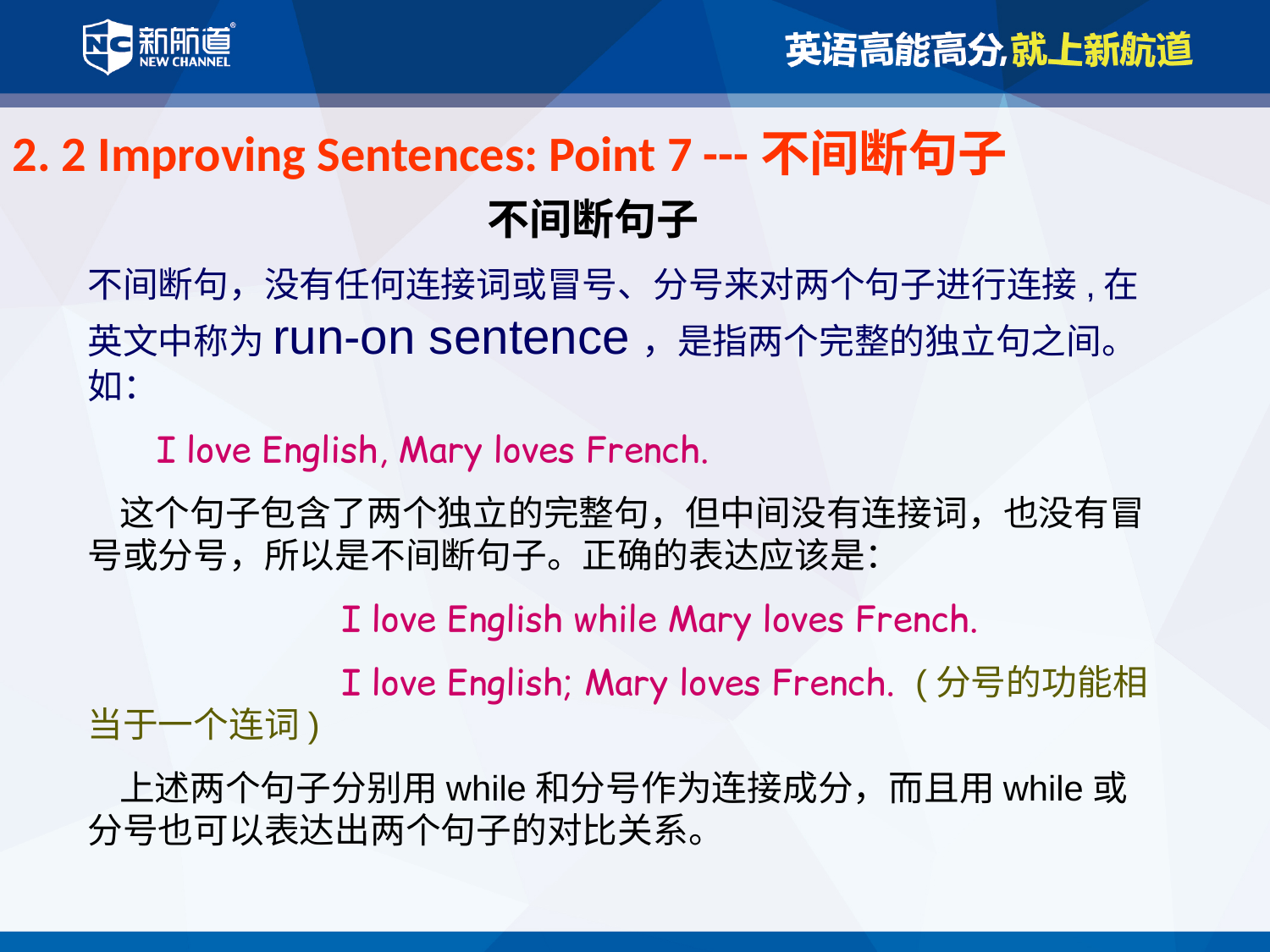

2. 2 Improving Sentences: Point 7 ---不间断句子

不间断句子
不间断句，没有任何连接词或冒号、分号来对两个句子进行连接,在英文中称为run-on sentence，是指两个完整的独立句之间。如：
       I love English, Mary loves French.
   这个句子包含了两个独立的完整句，但中间没有连接词，也没有冒号或分号，所以是不间断句子。正确的表达应该是：
  		I love English while Mary loves French.
		I love English; Mary loves French.  (分号的功能相当于一个连词)
   上述两个句子分别用while和分号作为连接成分，而且用while或分号也可以表达出两个句子的对比关系。